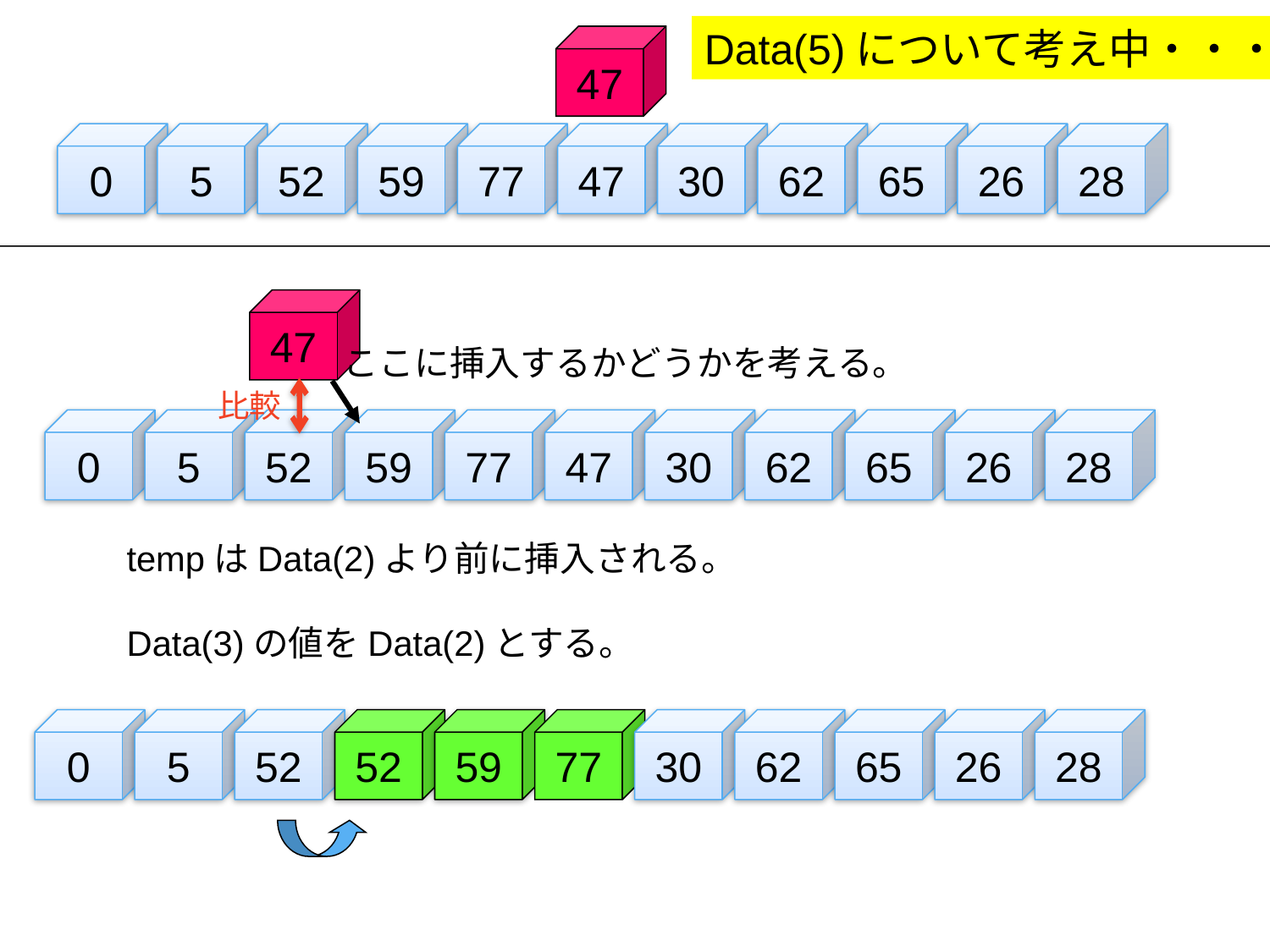

Data(5)について考え中・・・
47
0
5
52
59
77
47
30
62
65
26
28

47
ここに挿入するかどうかを考える。
比較

0
5
52
59
77
47
30
62
65
26
28
tempはData(2)より前に挿入される。

Data(3)の値をData(2)とする。
0
5
52
52
59
77
30
62
65
26
28